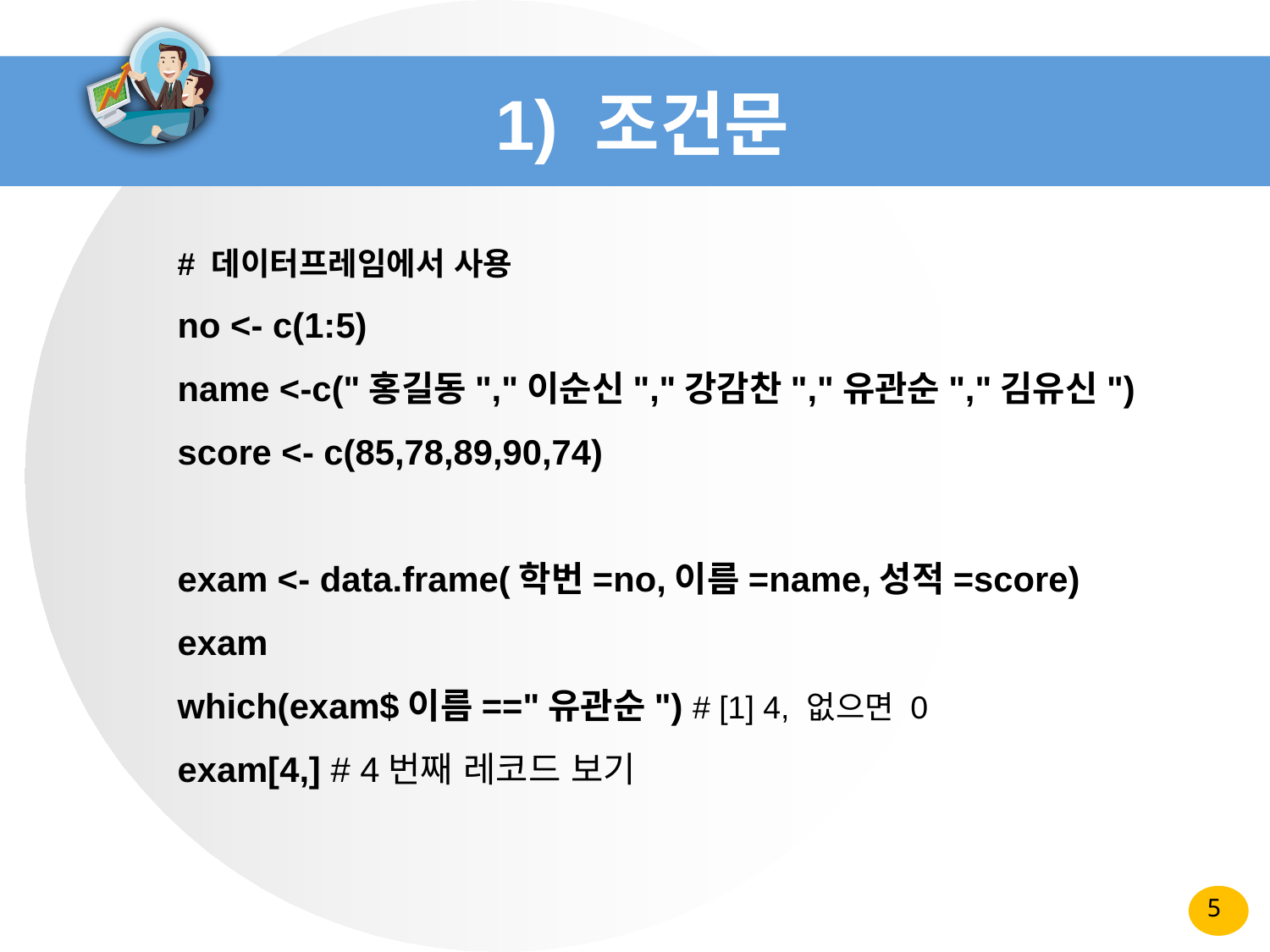

# 1) 조건문
# 데이터프레임에서 사용
no <- c(1:5)
name <-c("홍길동","이순신","강감찬","유관순","김유신")
score <- c(85,78,89,90,74)

exam <- data.frame(학번=no,이름=name,성적=score)
exam
which(exam$이름=="유관순") # [1] 4, 없으면 0
exam[4,] # 4번째 레코드 보기

5